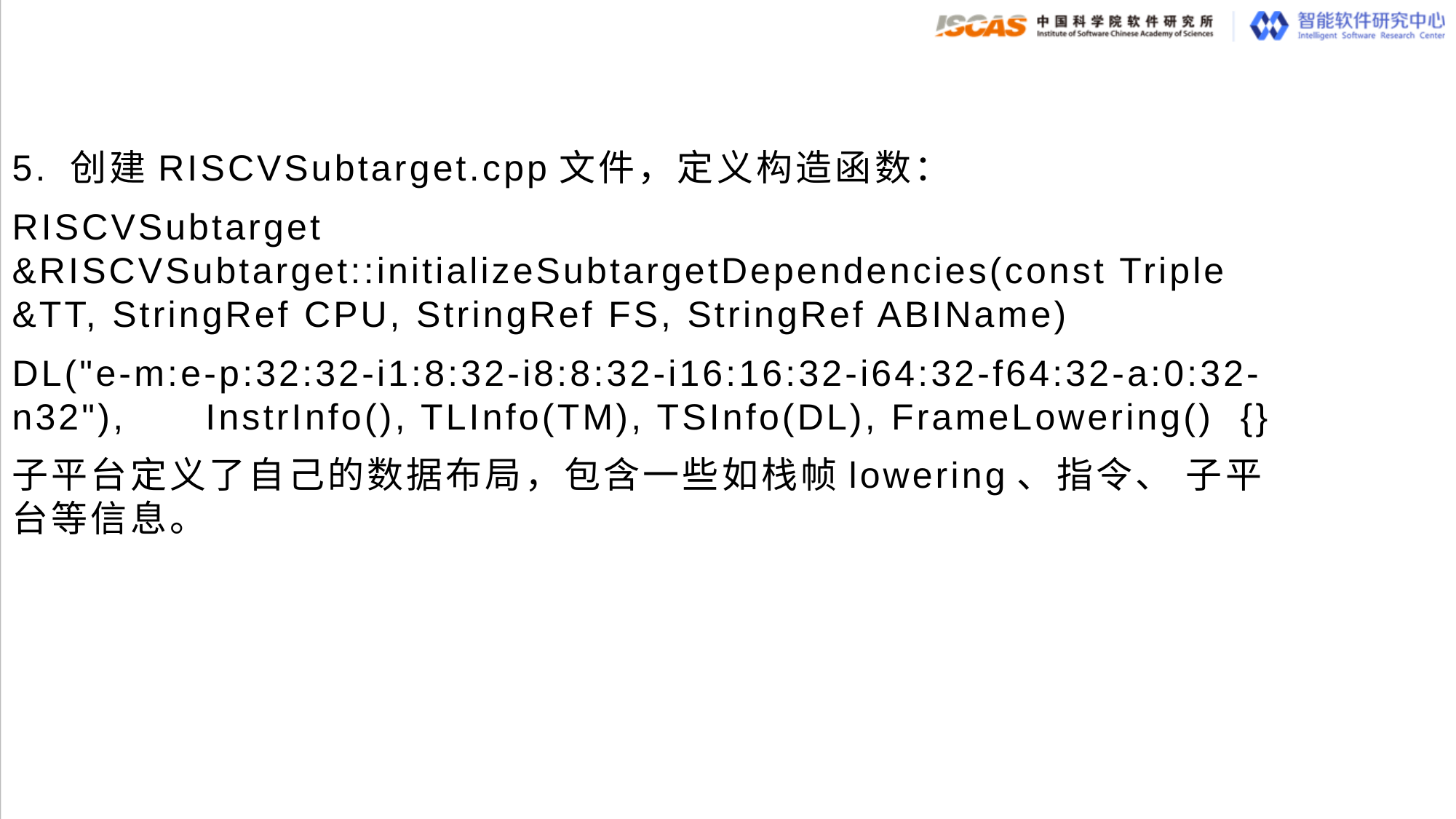

5. 创建RISCVSubtarget.cpp文件，定义构造函数：
RISCVSubtarget &RISCVSubtarget::initializeSubtargetDependencies(const Triple &TT, StringRef CPU, StringRef FS, StringRef ABIName)
DL("e-m:e-p:32:32-i1:8:32-i8:8:32-i16:16:32-i64:32-f64:32-a:0:32-n32"),      InstrInfo(), TLInfo(TM), TSInfo(DL), FrameLowering()  {}
子平台定义了自己的数据布局，包含一些如栈帧lowering、指令、 子平台等信息。